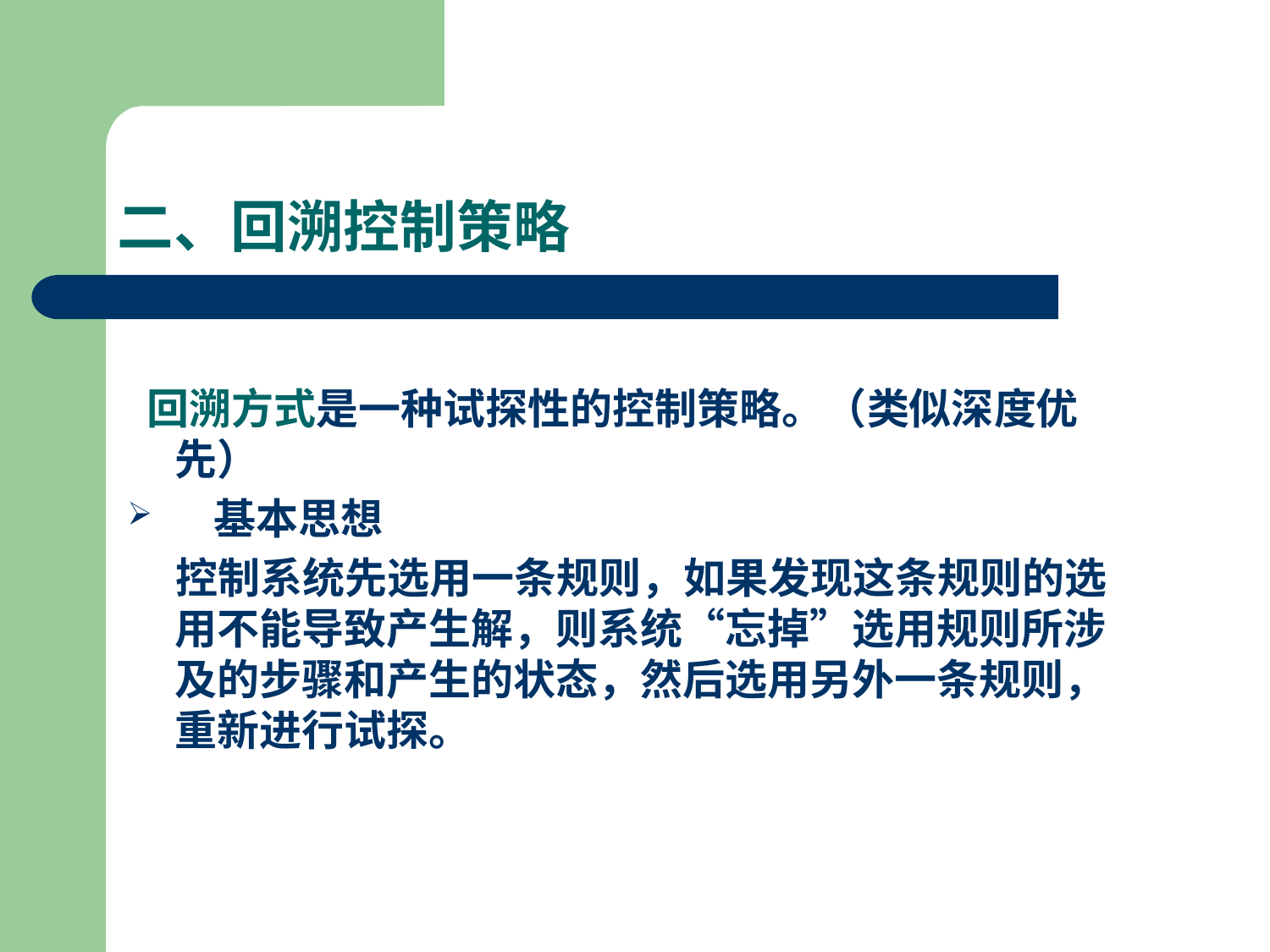

# 二、回溯控制策略
 回溯方式是一种试探性的控制策略。（类似深度优先）
   基本思想
    控制系统先选用一条规则，如果发现这条规则的选用不能导致产生解，则系统“忘掉”选用规则所涉及的步骤和产生的状态，然后选用另外一条规则，重新进行试探。

26